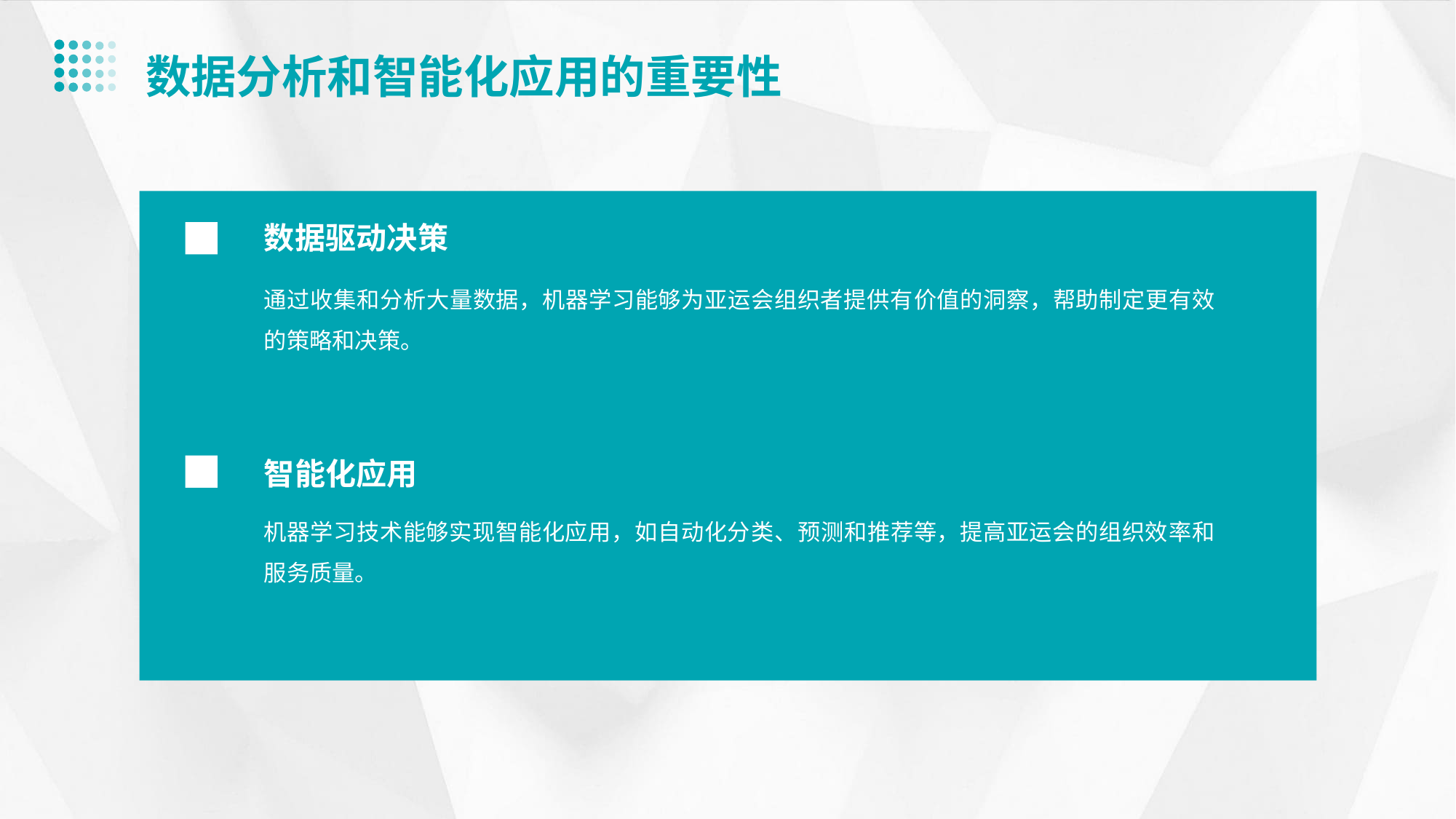

数据分析和智能化应用的重要性

数据驱动决策

通过收集和分析大量数据，机器学习能够为亚运会组织者提供有价值的洞察，帮助制定更有效的策略和决策。

智能化应用

机器学习技术能够实现智能化应用，如自动化分类、预测和推荐等，提高亚运会的组织效率和服务质量。